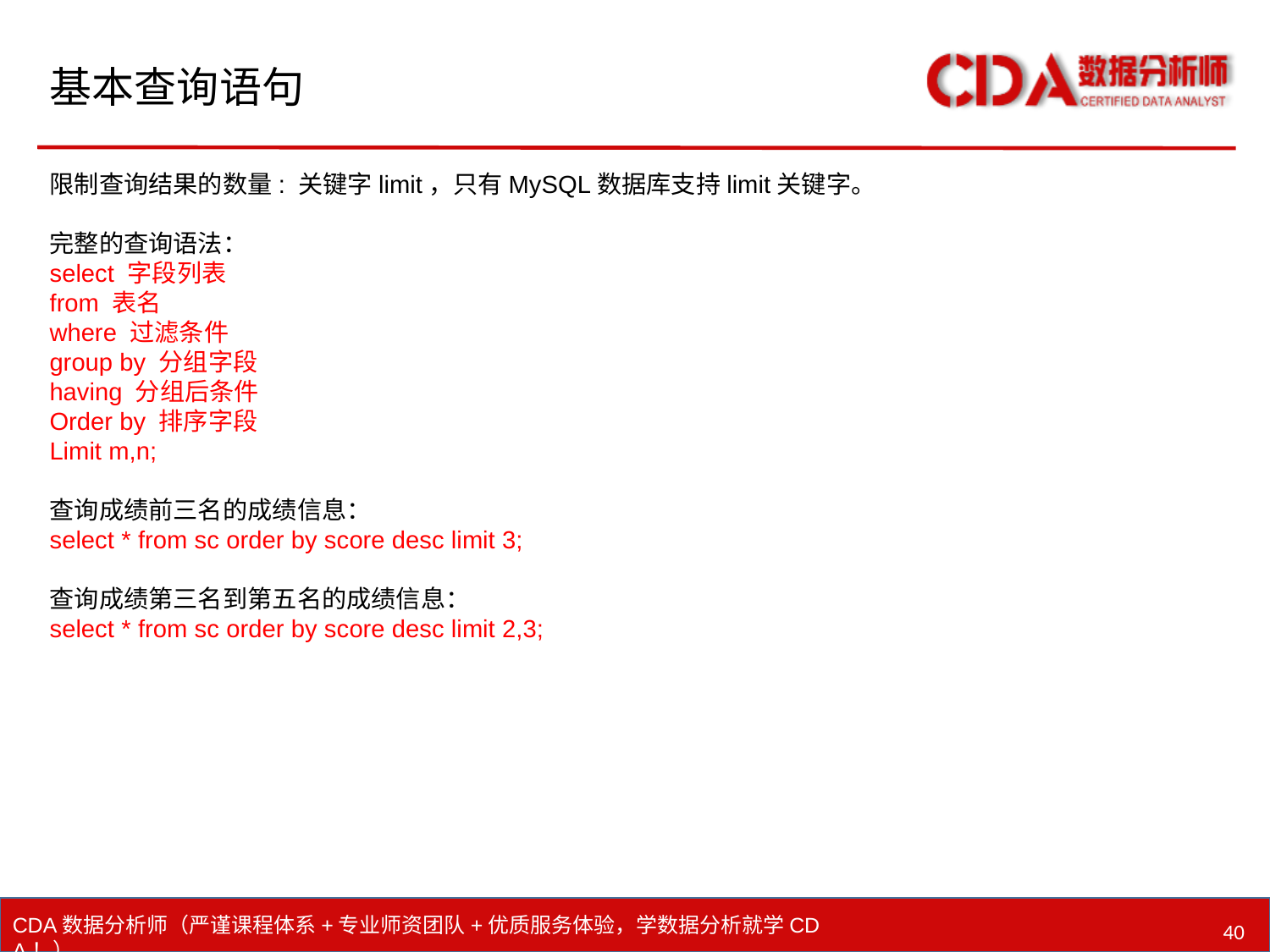

# 基本查询语句
限制查询结果的数量: 关键字limit，只有MySQL数据库支持limit关键字。

完整的查询语法：
select 字段列表
from 表名
where 过滤条件
group by 分组字段
having 分组后条件
Order by 排序字段
Limit m,n;

查询成绩前三名的成绩信息：
select * from sc order by score desc limit 3;

查询成绩第三名到第五名的成绩信息：
select * from sc order by score desc limit 2,3;

40